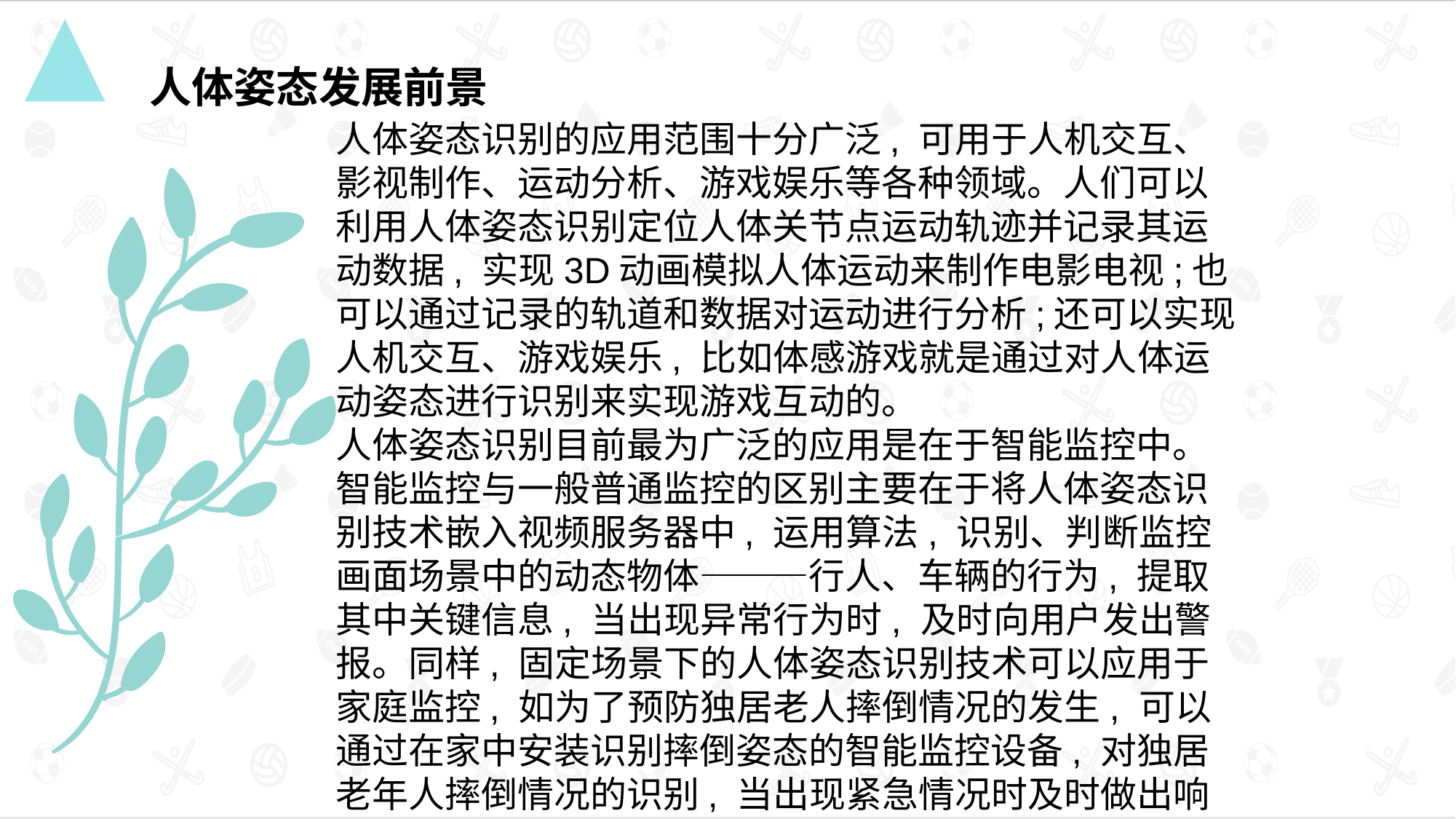

人体姿态发展前景
人体姿态识别的应用范围十分广泛, 可用于人机交互、影视制作、运动分析、游戏娱乐等各种领域。人们可以利用人体姿态识别定位人体关节点运动轨迹并记录其运动数据, 实现3D动画模拟人体运动来制作电影电视;也可以通过记录的轨道和数据对运动进行分析;还可以实现人机交互、游戏娱乐, 比如体感游戏就是通过对人体运动姿态进行识别来实现游戏互动的。
人体姿态识别目前最为广泛的应用是在于智能监控中。智能监控与一般普通监控的区别主要在于将人体姿态识别技术嵌入视频服务器中, 运用算法, 识别、判断监控画面场景中的动态物体———行人、车辆的行为, 提取其中关键信息, 当出现异常行为时, 及时向用户发出警报。同样, 固定场景下的人体姿态识别技术可以应用于家庭监控, 如为了预防独居老人摔倒情况的发生, 可以通过在家中安装识别摔倒姿态的智能监控设备, 对独居老年人摔倒情况的识别, 当出现紧急情况时及时做出响应。

点击添加文本

点击添加文本